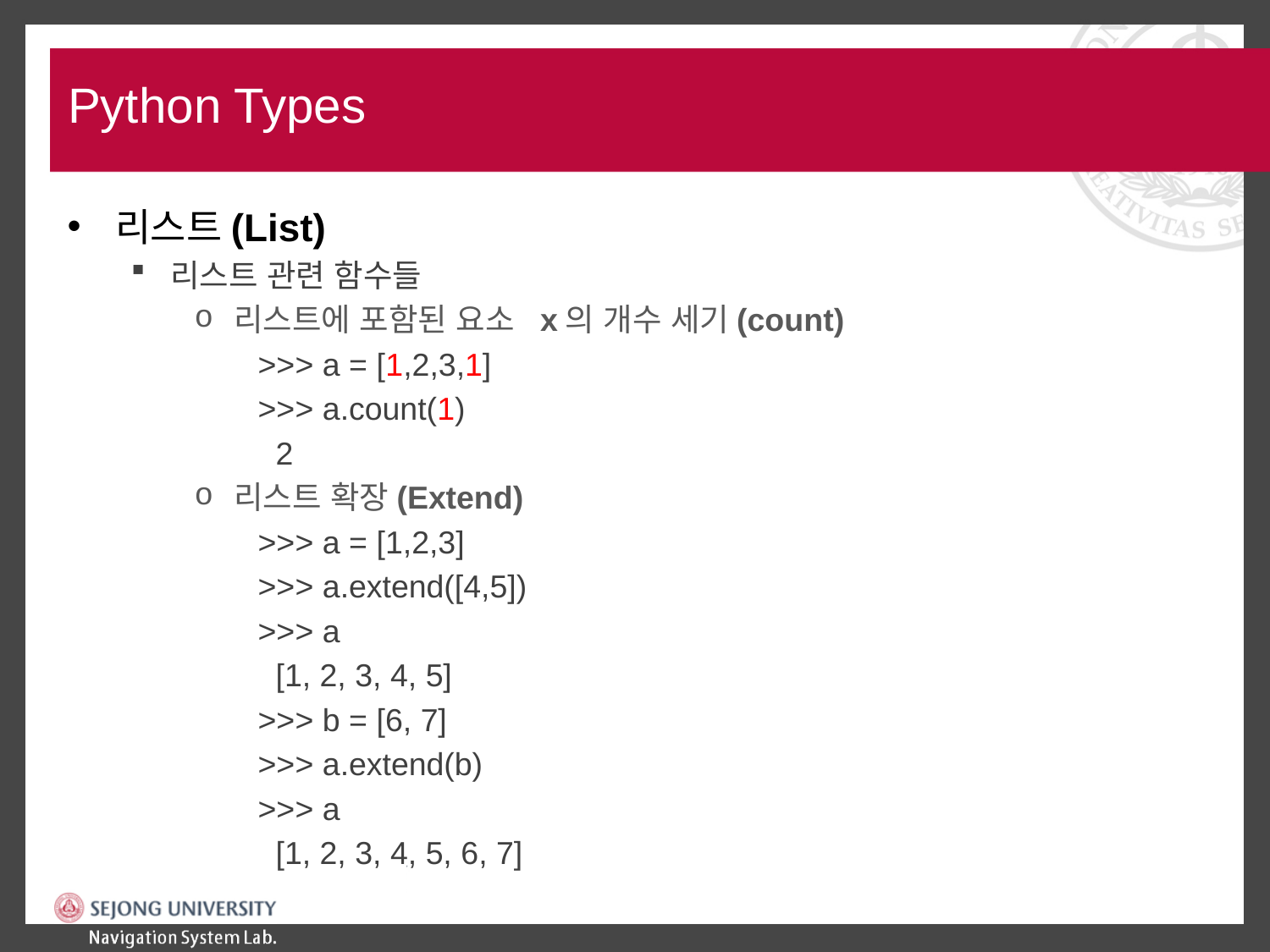

# Python Types
리스트(List)
리스트 관련 함수들
리스트에 포함된 요소  x의 개수 세기(count)
>>> a = [1,2,3,1]
>>> a.count(1)
  2
리스트 확장(Extend)
>>> a = [1,2,3]
>>> a.extend([4,5])
>>> a
  [1, 2, 3, 4, 5]
>>> b = [6, 7]
>>> a.extend(b)
>>> a
  [1, 2, 3, 4, 5, 6, 7]